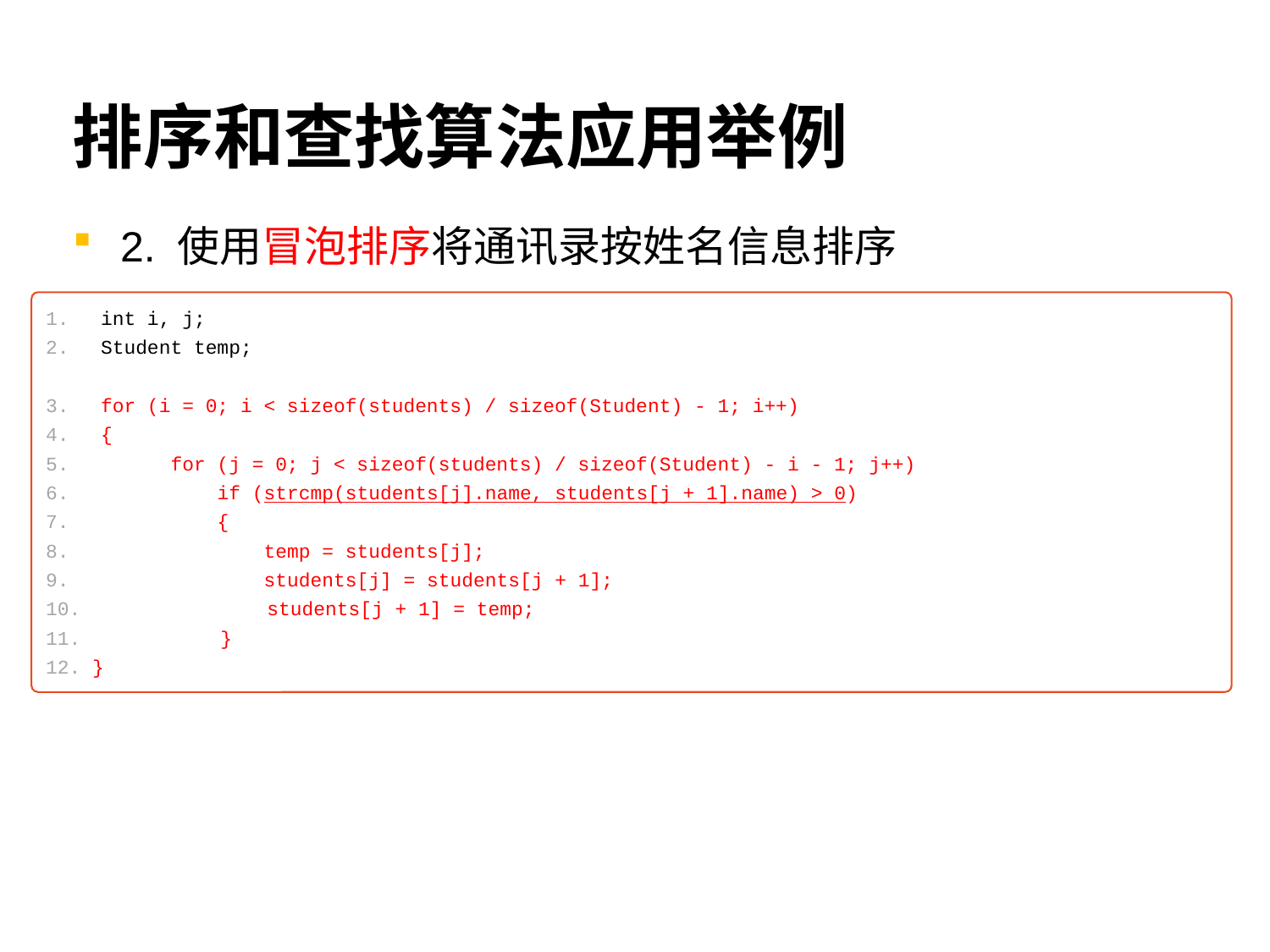

# 排序和查找算法应用举例
2. 使用冒泡排序将通讯录按姓名信息排序
  int i, j;
  Student temp;

  for (i = 0; i < sizeof(students) / sizeof(Student) - 1; i++)
  {
        for (j = 0; j < sizeof(students) / sizeof(Student) - i - 1; j++)
            if (strcmp(students[j].name, students[j + 1].name) > 0)
            {
                temp = students[j];
                students[j] = students[j + 1];
                students[j + 1] = temp;
            }
 }